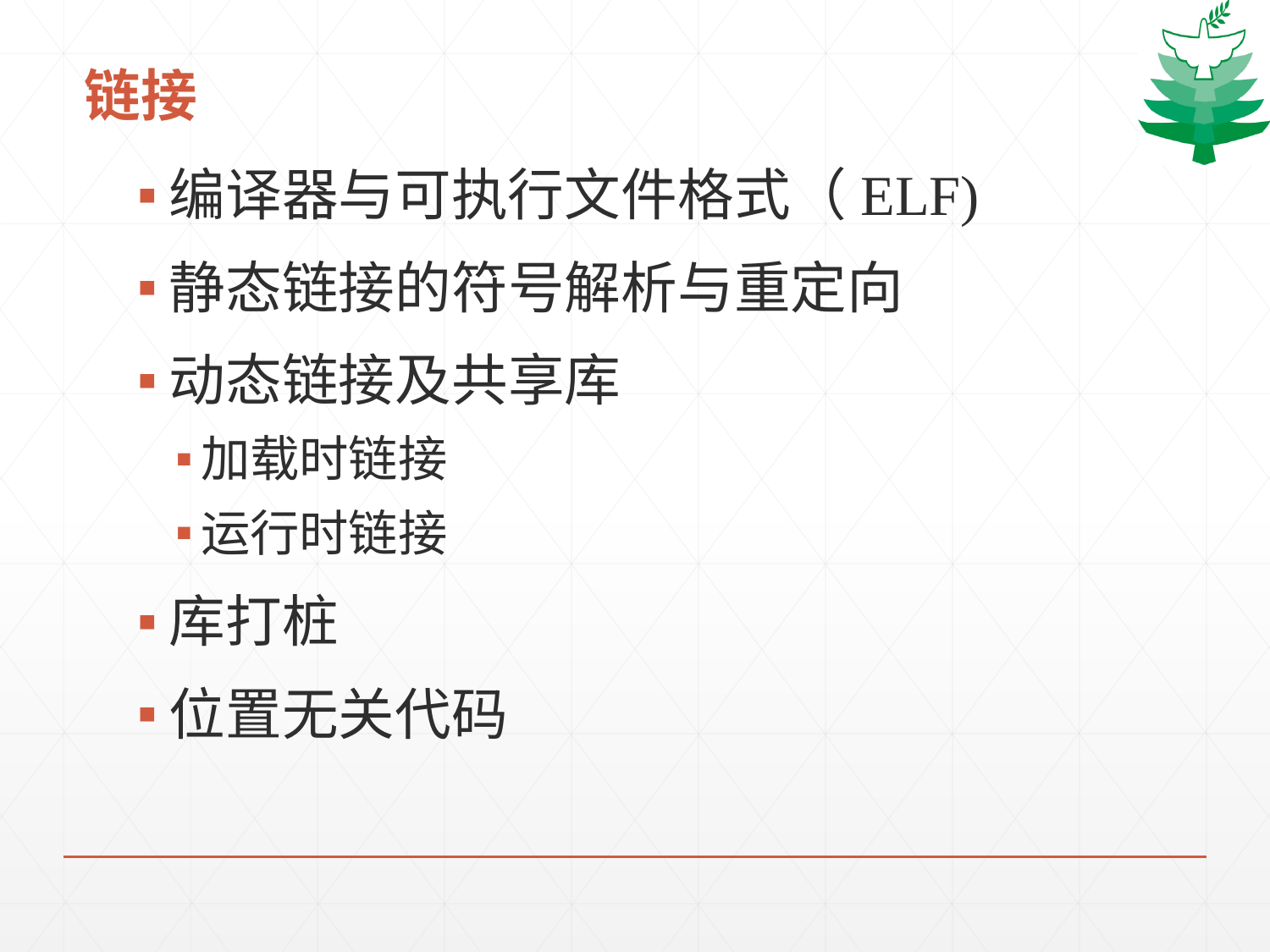

# 链接
编译器与可执行文件格式（ELF)
静态链接的符号解析与重定向
动态链接及共享库
加载时链接
运行时链接
库打桩
位置无关代码